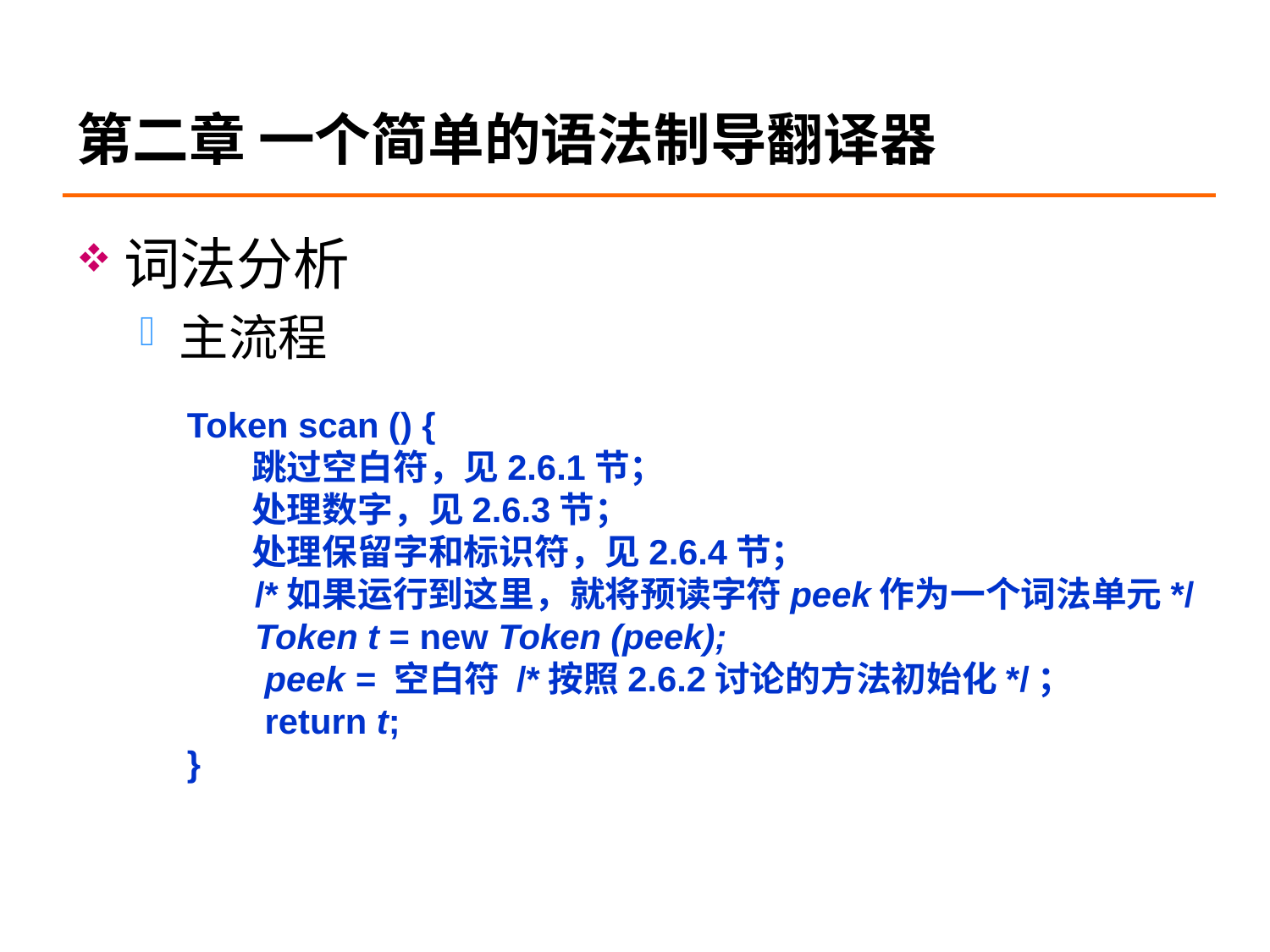

# 第二章 一个简单的语法制导翻译器
词法分析
主流程
Token scan () {
       跳过空白符，见2.6.1节；
       处理数字，见2.6.3节；
       处理保留字和标识符，见2.6.4节；
       /*如果运行到这里，就将预读字符peek作为一个词法单元*/
       Token t = new Token (peek);
        peek = 空白符 /*按照2.6.2讨论的方法初始化*/；
        return t;
}